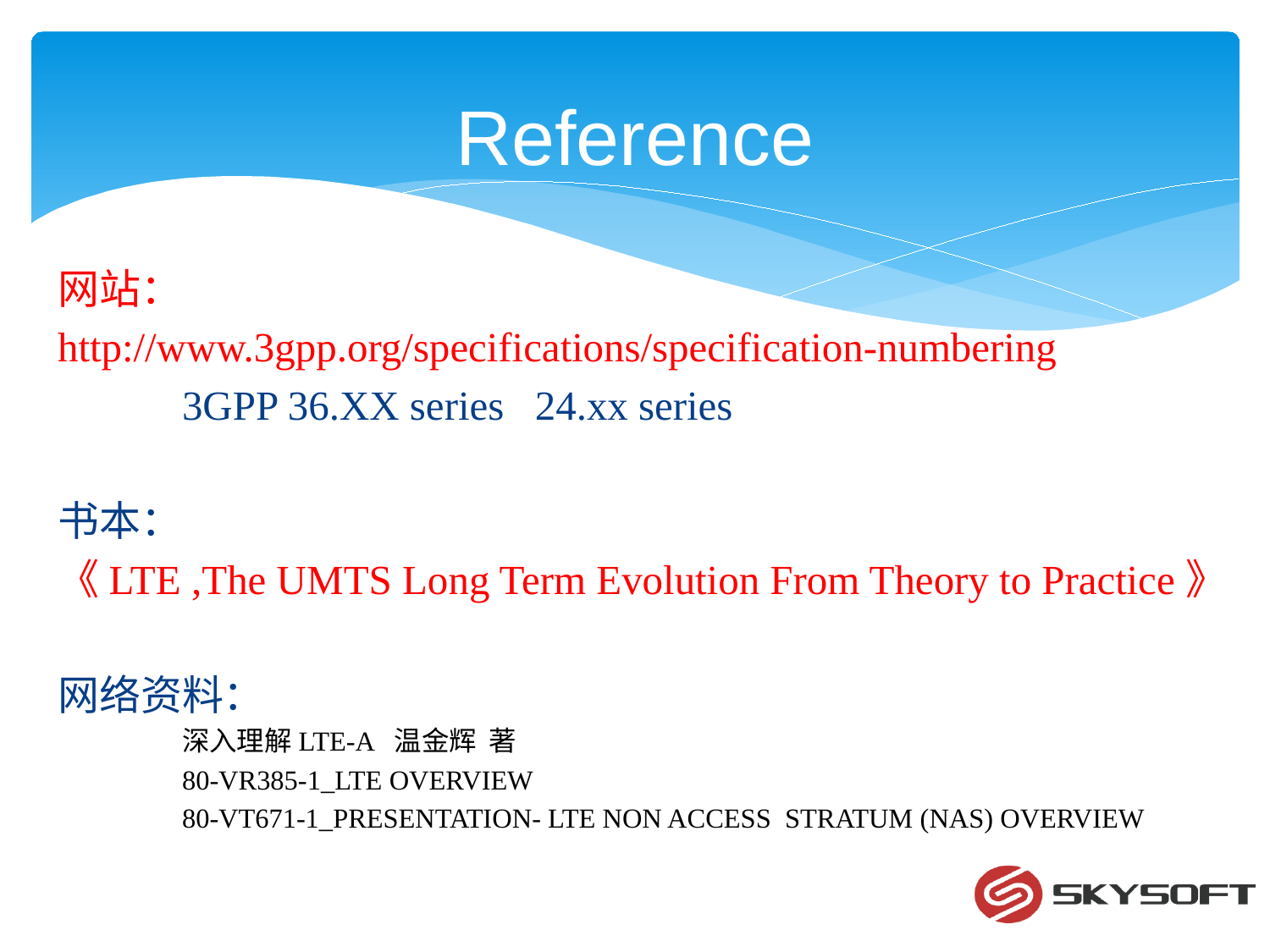

# Reference
网站：
http://www.3gpp.org/specifications/specification-numbering
	3GPP 36.XX series   24.xx series

书本：
《LTE ,The UMTS Long Term Evolution From Theory to Practice》

网络资料：
	深入理解LTE-A  温金辉  著
	80-VR385-1_LTE OVERVIEW
	80-VT671-1_PRESENTATION- LTE NON ACCESS  STRATUM (NAS) OVERVIEW